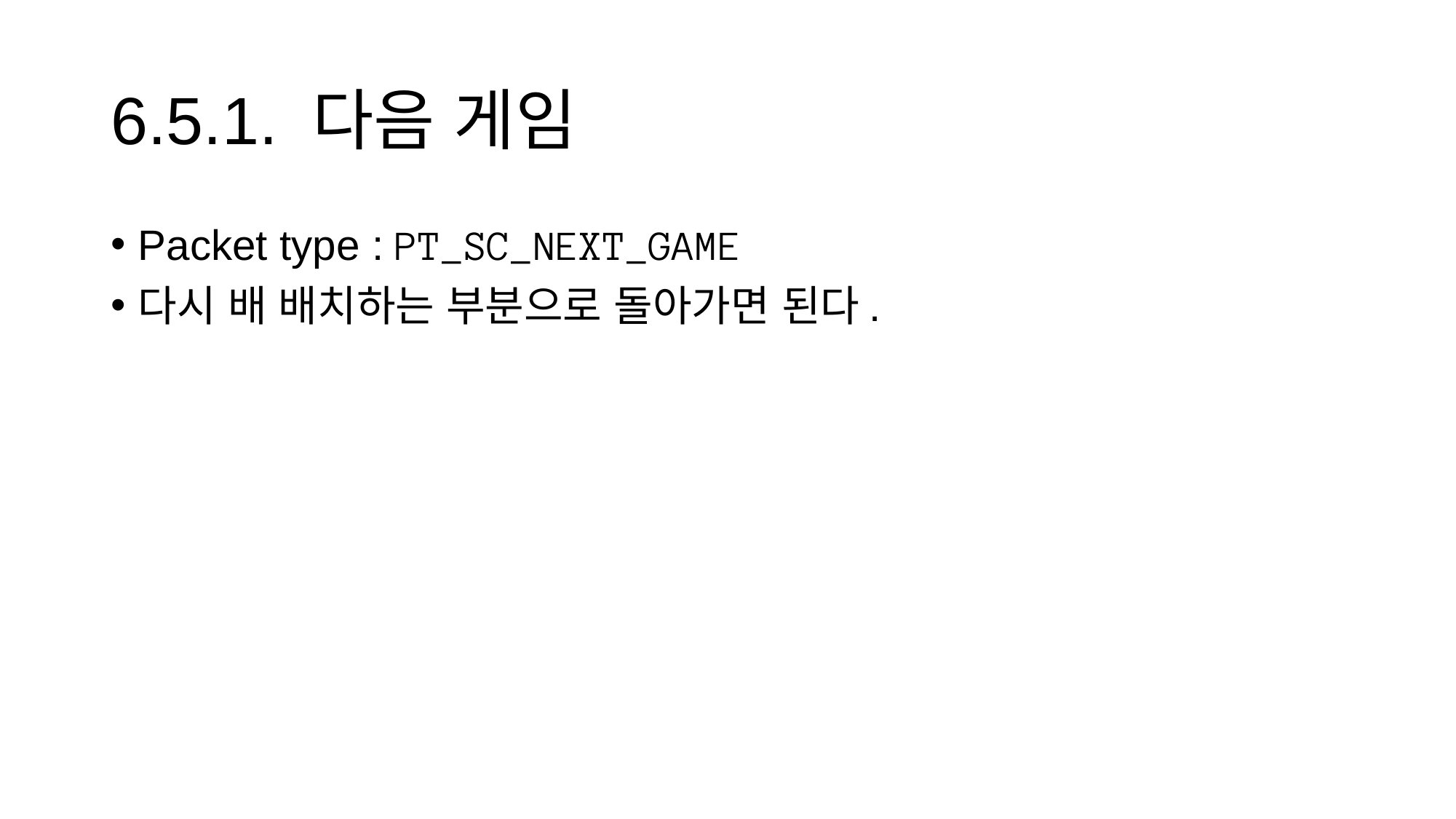

# 6.5.1. 다음 게임
Packet type : PT_SC_NEXT_GAME
다시 배 배치하는 부분으로 돌아가면 된다.